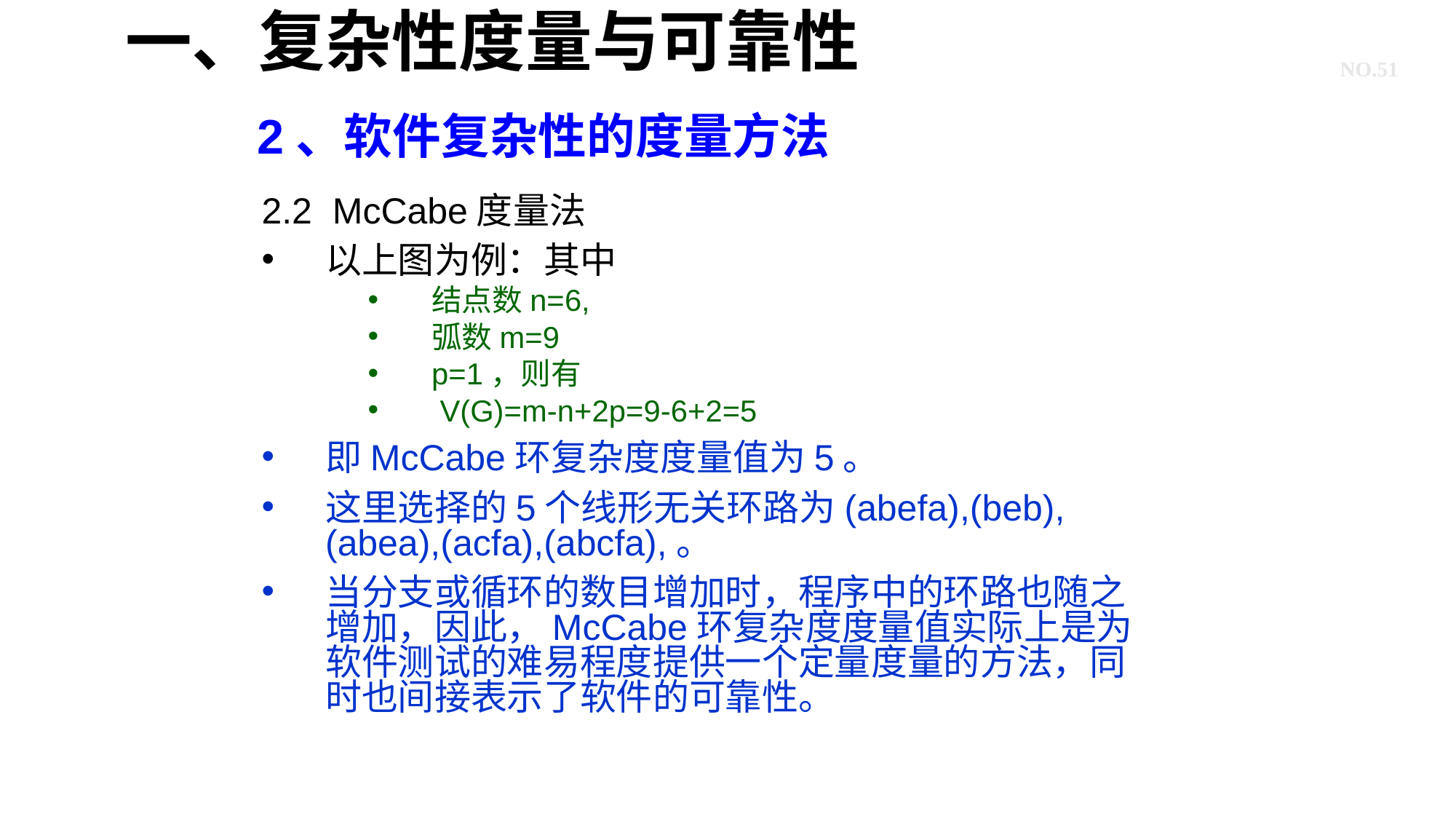

# 一、复杂性度量与可靠性
NO.51
2、软件复杂性的度量方法
2.2  McCabe度量法
以上图为例：其中
结点数n=6,
弧数m=9
p=1，则有
 V(G)=m-n+2p=9-6+2=5
即McCabe环复杂度度量值为5。
这里选择的5个线形无关环路为(abefa),(beb),(abea),(acfa),(abcfa),。
当分支或循环的数目增加时，程序中的环路也随之增加，因此，McCabe环复杂度度量值实际上是为软件测试的难易程度提供一个定量度量的方法，同时也间接表示了软件的可靠性。